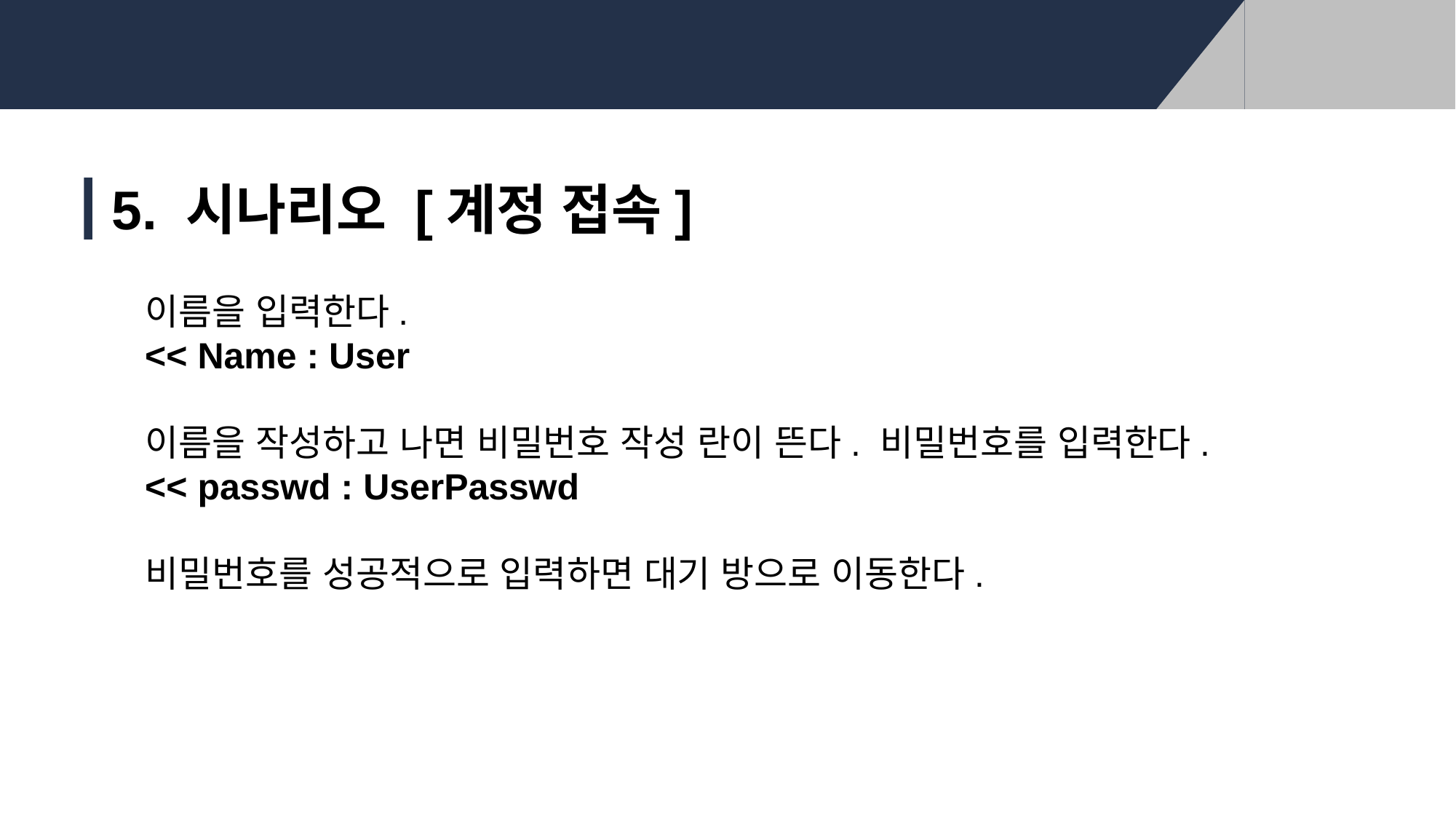

5. 시나리오 [계정 접속]

이름을 입력한다.
<< Name : User

이름을 작성하고 나면 비밀번호 작성 란이 뜬다. 비밀번호를 입력한다.
<< passwd : UserPasswd

비밀번호를 성공적으로 입력하면 대기 방으로 이동한다.